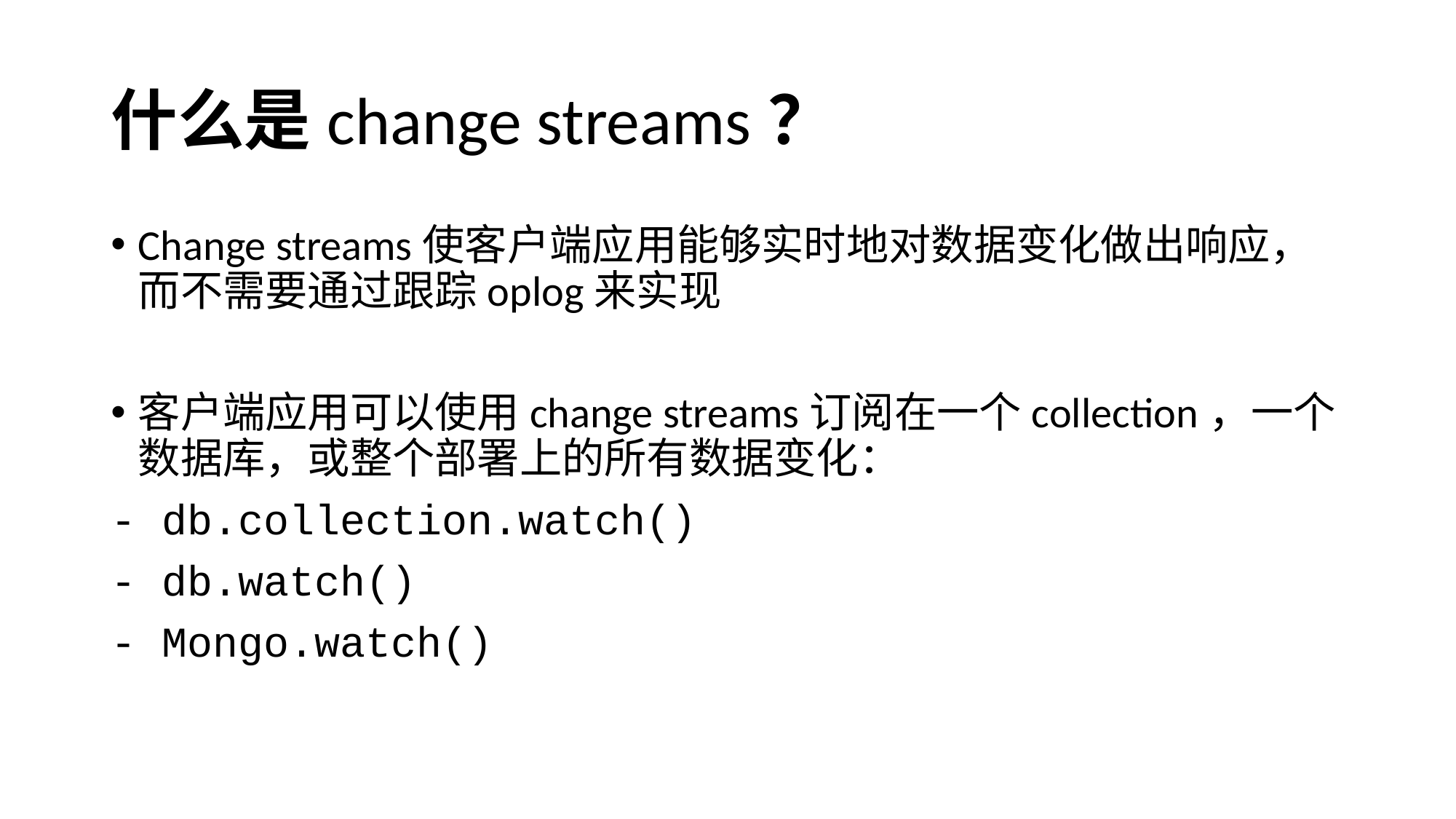

# 什么是change streams？
Change streams使客户端应用能够实时地对数据变化做出响应，而不需要通过跟踪oplog来实现

客户端应用可以使用change streams订阅在一个collection，一个数据库，或整个部署上的所有数据变化：
- db.collection.watch()
- db.watch()
- Mongo.watch()